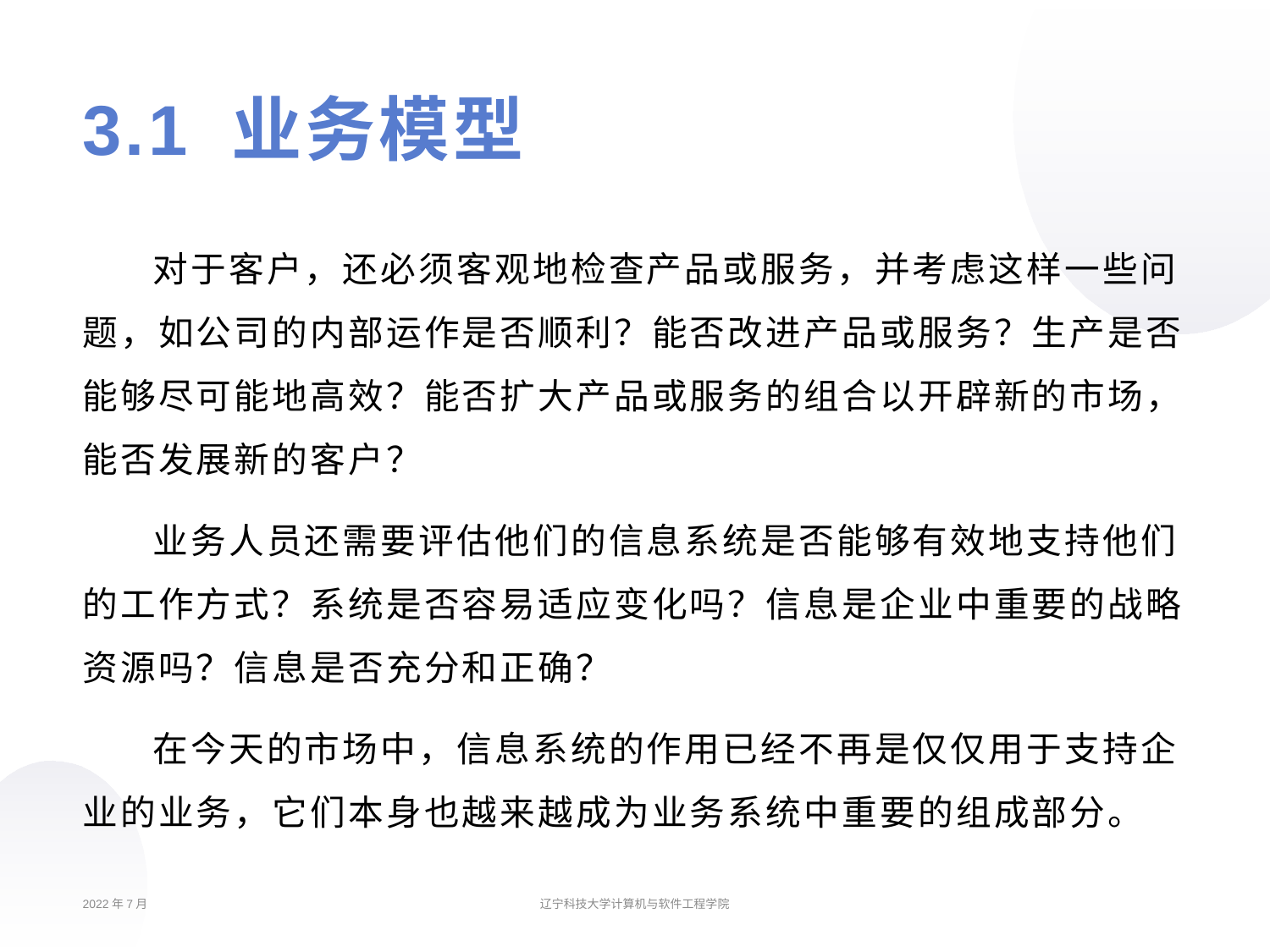

# 3.1 业务模型
对于客户，还必须客观地检查产品或服务，并考虑这样一些问题，如公司的内部运作是否顺利？能否改进产品或服务？生产是否能够尽可能地高效？能否扩大产品或服务的组合以开辟新的市场，能否发展新的客户？
业务人员还需要评估他们的信息系统是否能够有效地支持他们的工作方式？系统是否容易适应变化吗？信息是企业中重要的战略资源吗？信息是否充分和正确？
在今天的市场中，信息系统的作用已经不再是仅仅用于支持企业的业务，它们本身也越来越成为业务系统中重要的组成部分。

4
2022年7月
辽宁科技大学计算机与软件工程学院